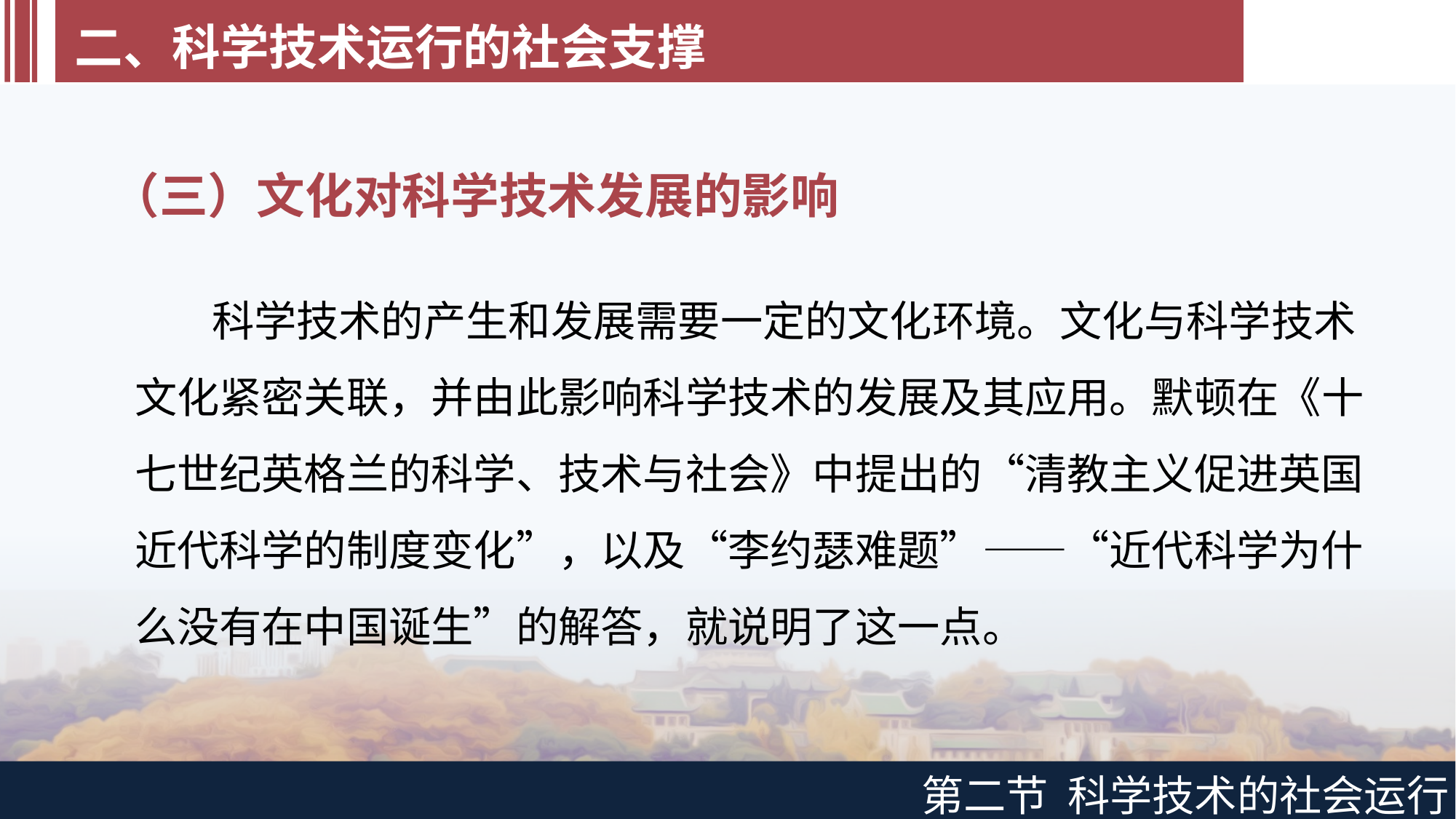

二、科学技术运行的社会支撑
（三）文化对科学技术发展的影响
科学技术的产生和发展需要一定的文化环境。文化与科学技术文化紧密关联，并由此影响科学技术的发展及其应用。默顿在《十七世纪英格兰的科学、技术与社会》中提出的“清教主义促进英国近代科学的制度变化”，以及“李约瑟难题”——“近代科学为什么没有在中国诞生”的解答，就说明了这一点。
第二节  科学技术的社会运行